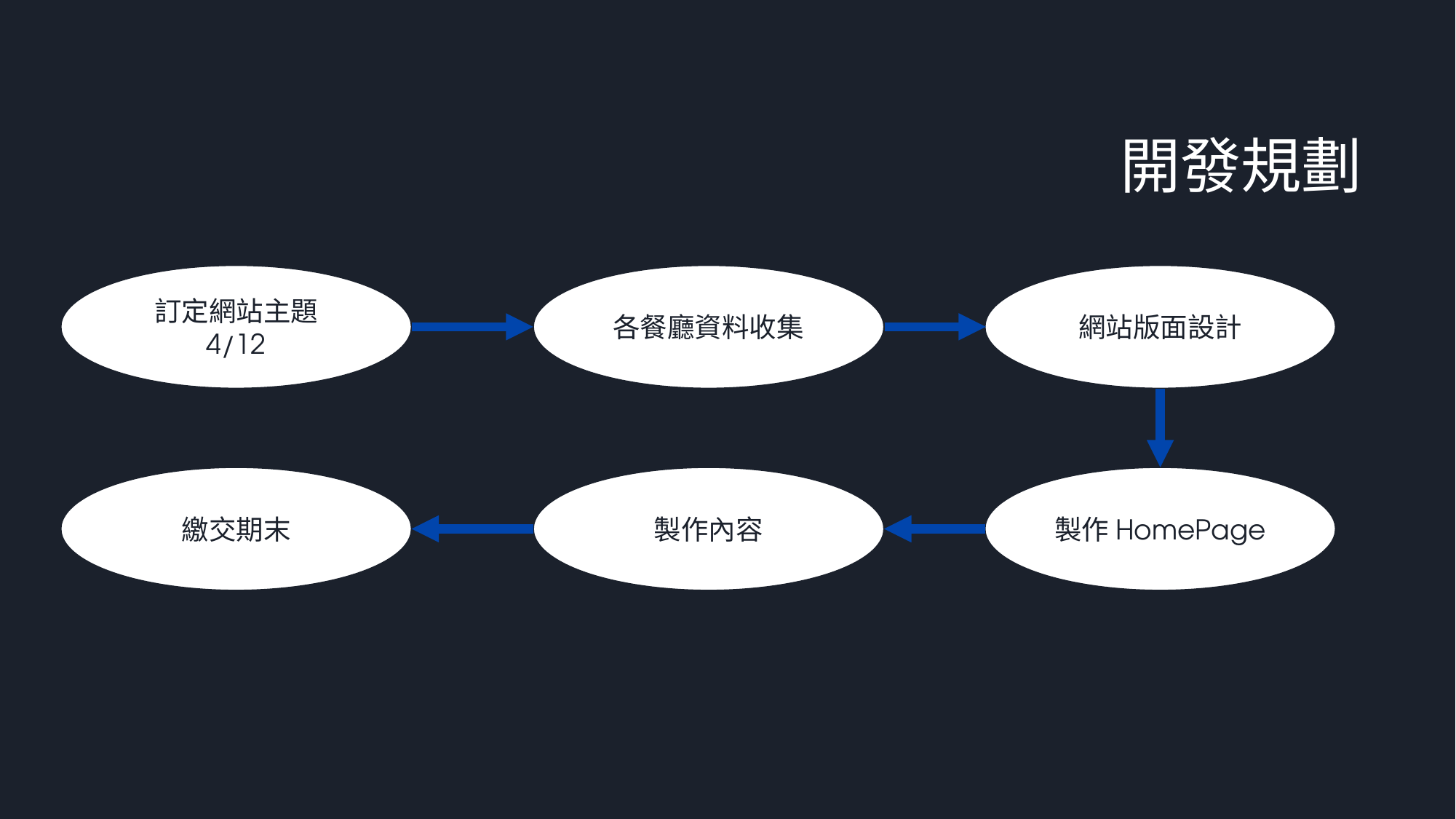

# 開發規劃
訂定網站主題 4/12
各餐廳資料收集
網站版面設計
繳交期末
製作內容
製作HomePage